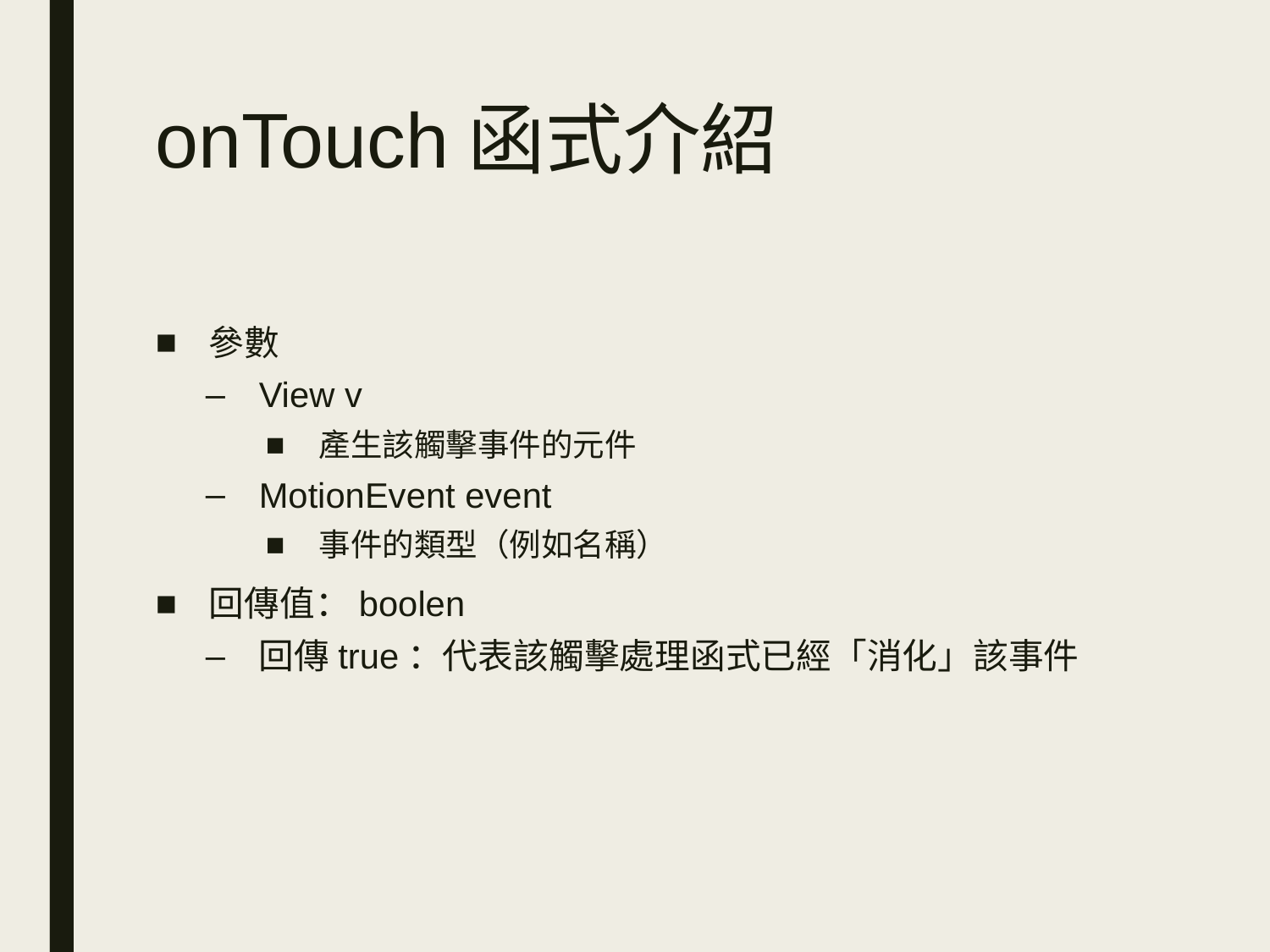

# onTouch函式介紹
參數
View v
產生該觸擊事件的元件
MotionEvent event
事件的類型（例如名稱）
回傳值：boolen
回傳true：代表該觸擊處理函式已經「消化」該事件